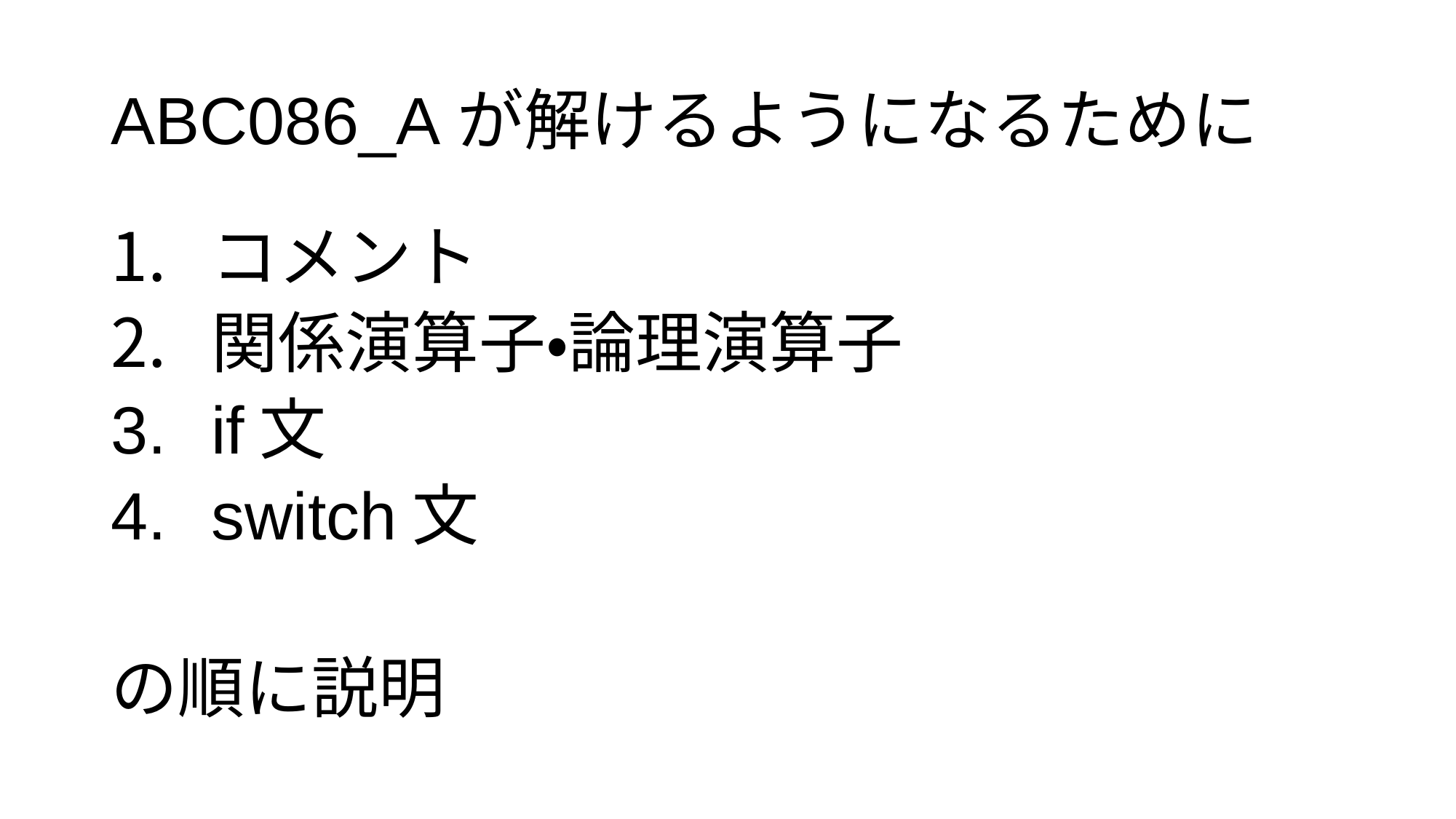

# ABC086_Aが解けるようになるために
コメント
関係演算子・論理演算子
if文
switch文

の順に説明